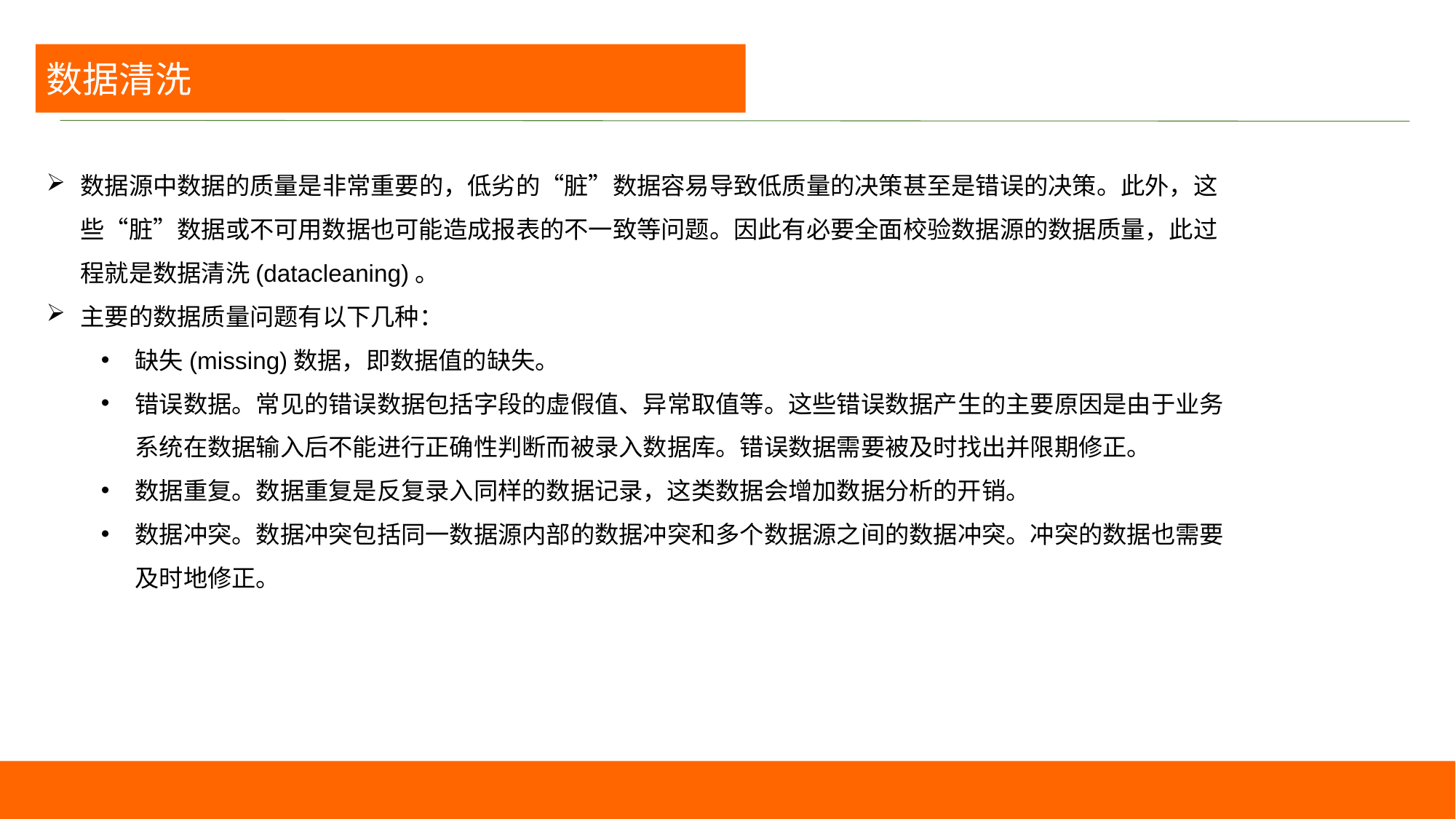

数据清洗
数据源中数据的质量是非常重要的，低劣的“脏”数据容易导致低质量的决策甚至是错误的决策。此外，这些“脏”数据或不可用数据也可能造成报表的不一致等问题。因此有必要全面校验数据源的数据质量，此过程就是数据清洗(datacleaning)。
主要的数据质量问题有以下几种：
缺失(missing)数据，即数据值的缺失。
错误数据。常见的错误数据包括字段的虚假值、异常取值等。这些错误数据产生的主要原因是由于业务系统在数据输入后不能进行正确性判断而被录入数据库。错误数据需要被及时找出并限期修正。
数据重复。数据重复是反复录入同样的数据记录，这类数据会增加数据分析的开销。
数据冲突。数据冲突包括同一数据源内部的数据冲突和多个数据源之间的数据冲突。冲突的数据也需要及时地修正。
46